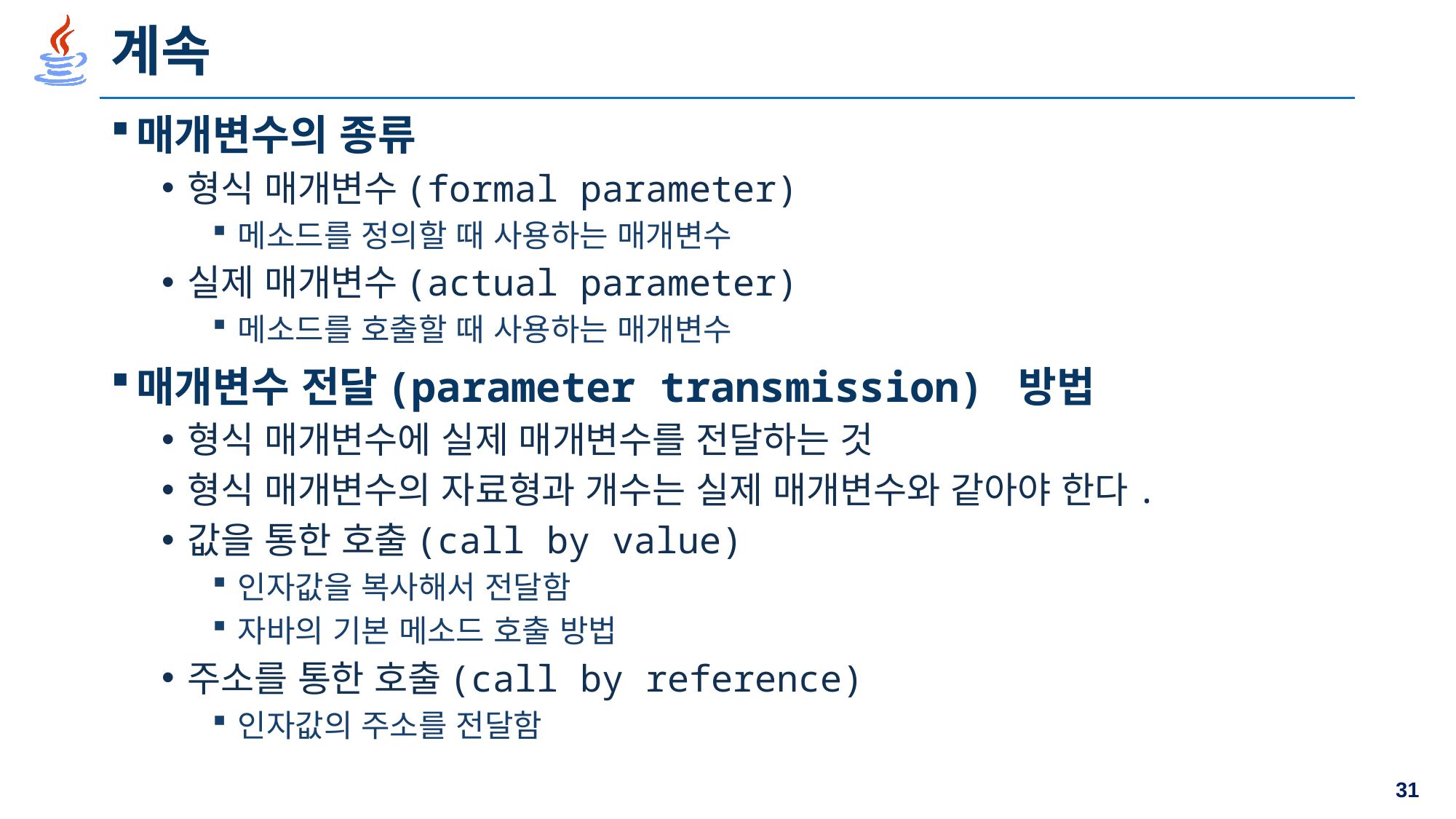

# 계속
매개변수의 종류
형식 매개변수(formal parameter)
메소드를 정의할 때 사용하는 매개변수
실제 매개변수(actual parameter)
메소드를 호출할 때 사용하는 매개변수
매개변수 전달(parameter transmission) 방법
형식 매개변수에 실제 매개변수를 전달하는 것
형식 매개변수의 자료형과 개수는 실제 매개변수와 같아야 한다.
값을 통한 호출(call by value)
인자값을 복사해서 전달함
자바의 기본 메소드 호출 방법
주소를 통한 호출(call by reference)
인자값의 주소를 전달함
31